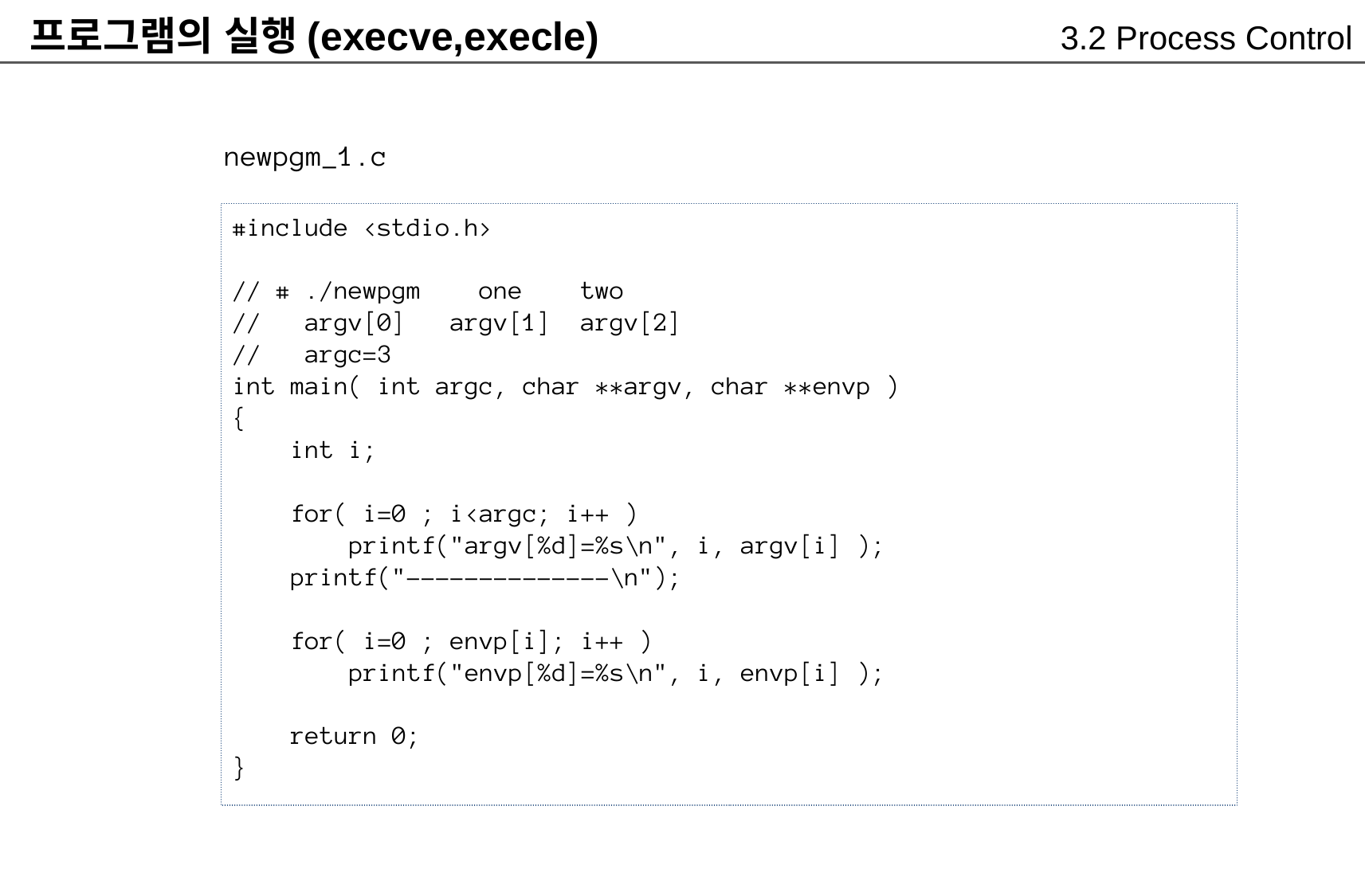

# 프로그램의 실행(execve,execle)
3.2 Process Control

newpgm_1.c
#include <stdio.h>

// # ./newpgm    one    two
//   argv[0]   argv[1]  argv[2]
//   argc=3
int main( int argc, char **argv, char **envp )
{
    int i;

    for( i=0 ; i<argc; i++ )
        printf("argv[%d]=%s\n", i, argv[i] );
    printf("--------------\n");

    for( i=0 ; envp[i]; i++ )
        printf("envp[%d]=%s\n", i, envp[i] );

    return 0;
}